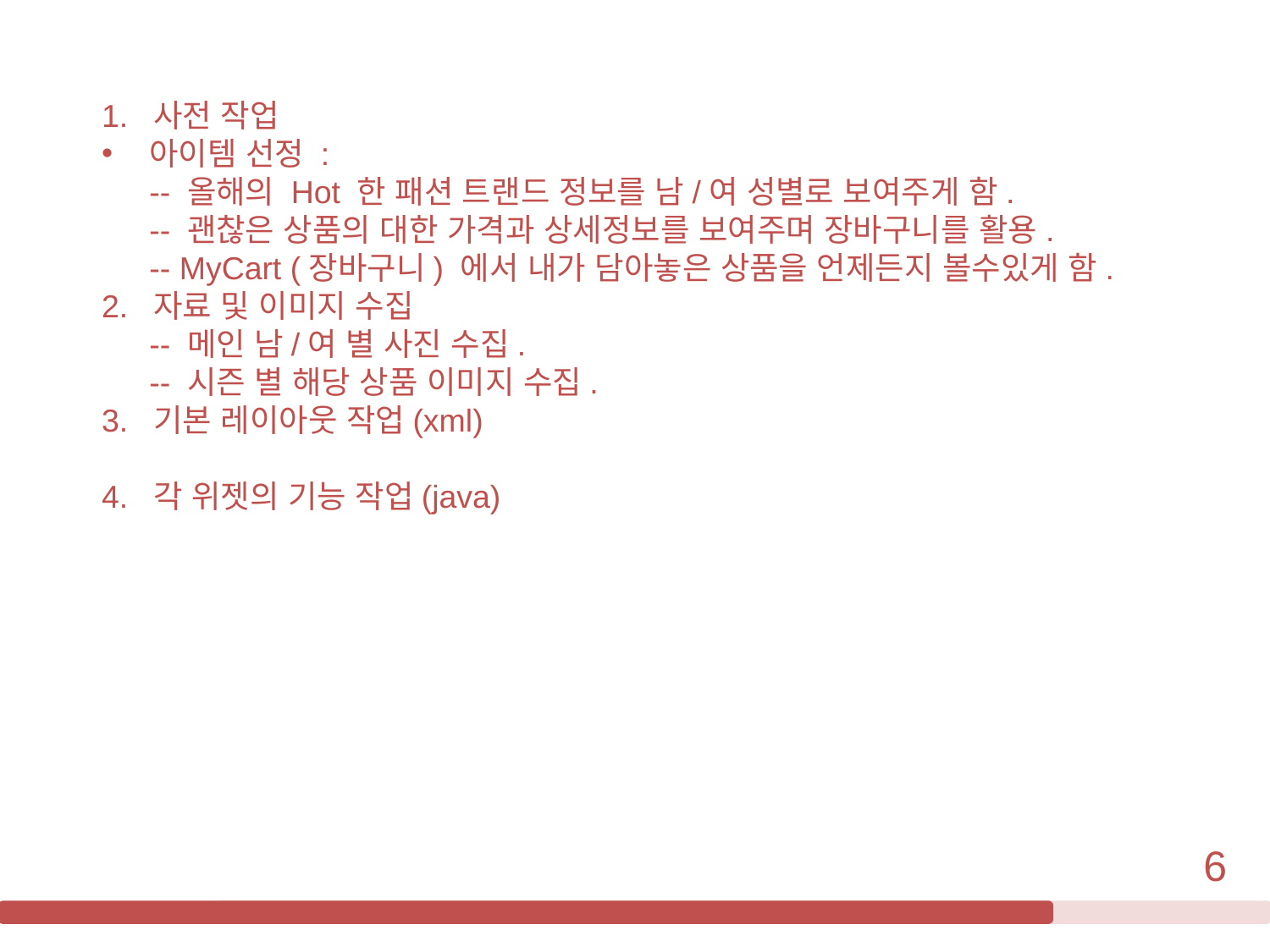

1.  사전 작업
아이템 선정 :
	-- 올해의 Hot 한 패션 트랜드 정보를 남/여 성별로 보여주게 함.
	-- 괜찮은 상품의 대한 가격과 상세정보를 보여주며 장바구니를 활용.
	-- MyCart (장바구니) 에서 내가 담아놓은 상품을 언제든지 볼수있게 함.
2.  자료 및 이미지 수집
	-- 메인 남/여 별 사진 수집.
	-- 시즌 별 해당 상품 이미지 수집.
3.  기본 레이아웃 작업(xml)

4.  각 위젯의 기능 작업(java)
6